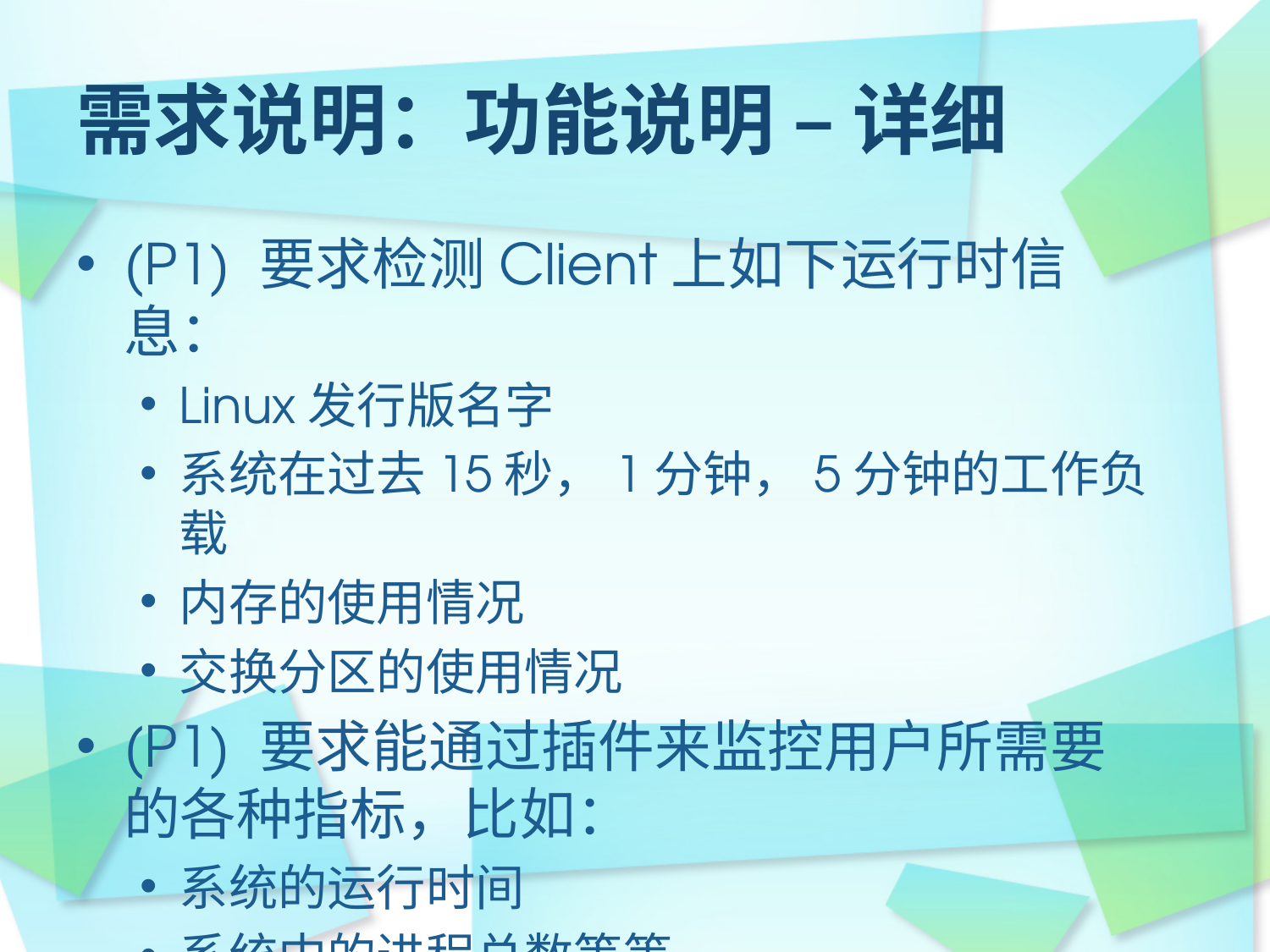

需求说明：功能说明 – 详细
(P1) 要求检测Client上如下运行时信息：
Linux发行版名字
系统在过去15秒，1分钟，5分钟的工作负载
内存的使用情况
交换分区的使用情况
(P1) 要求能通过插件来监控用户所需要的各种指标，比如：
系统的运行时间
系统中的进程总数等等